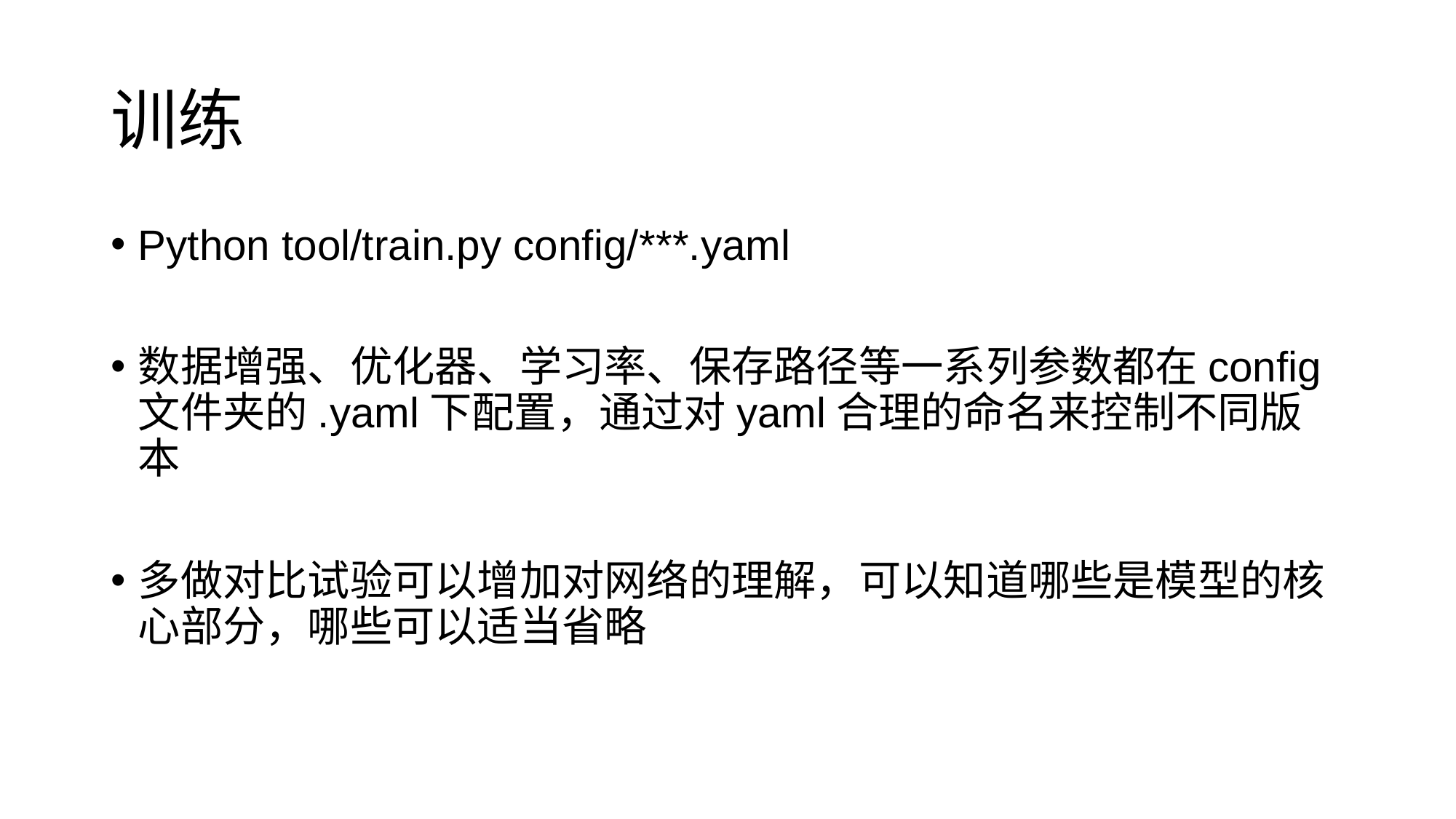

# 训练
Python tool/train.py config/***.yaml

数据增强、优化器、学习率、保存路径等一系列参数都在config文件夹的.yaml下配置，通过对yaml合理的命名来控制不同版本

多做对比试验可以增加对网络的理解，可以知道哪些是模型的核心部分，哪些可以适当省略